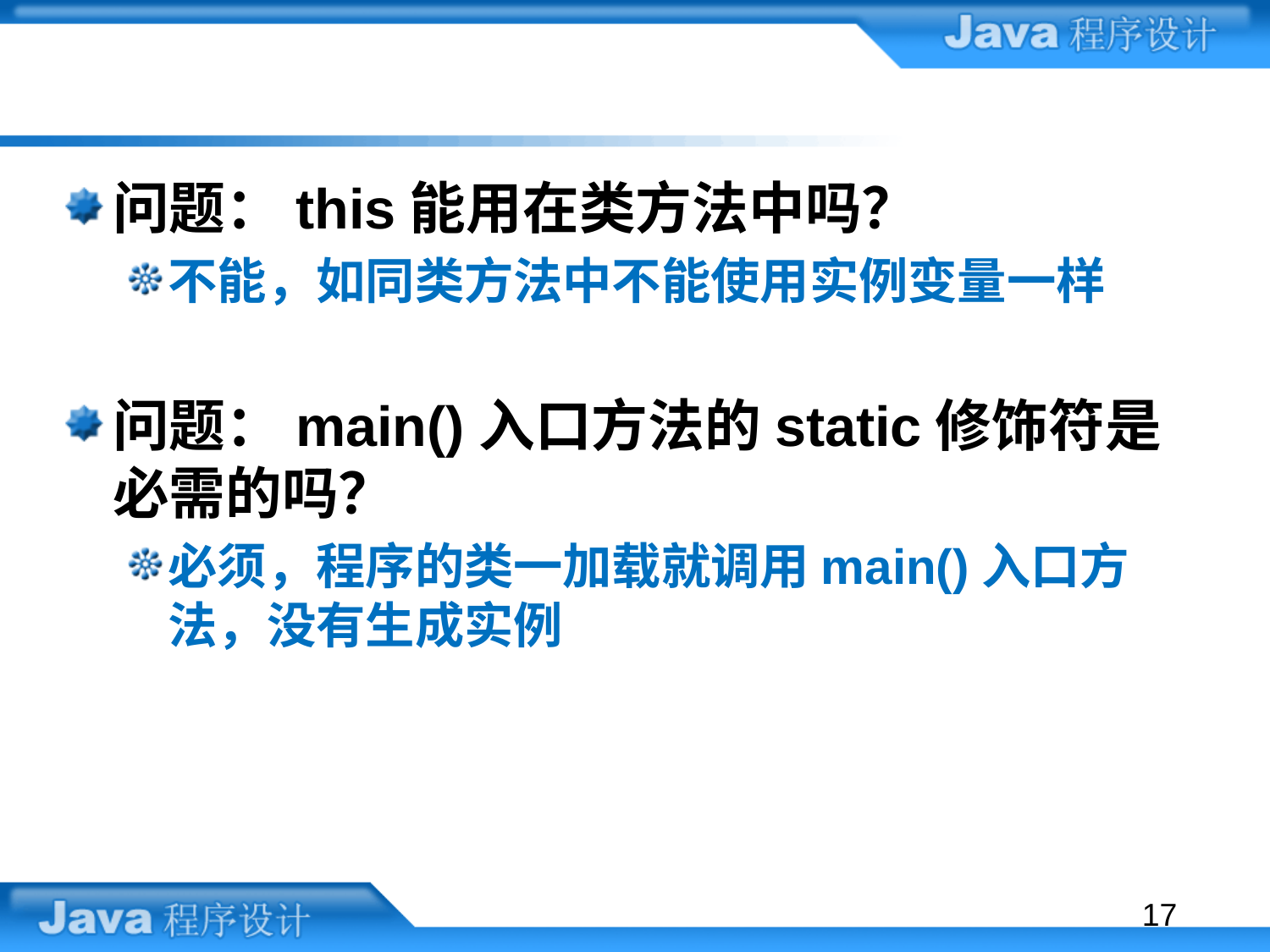

#
问题：this能用在类方法中吗？
不能，如同类方法中不能使用实例变量一样

问题：main()入口方法的static修饰符是必需的吗？
必须，程序的类一加载就调用main()入口方法，没有生成实例